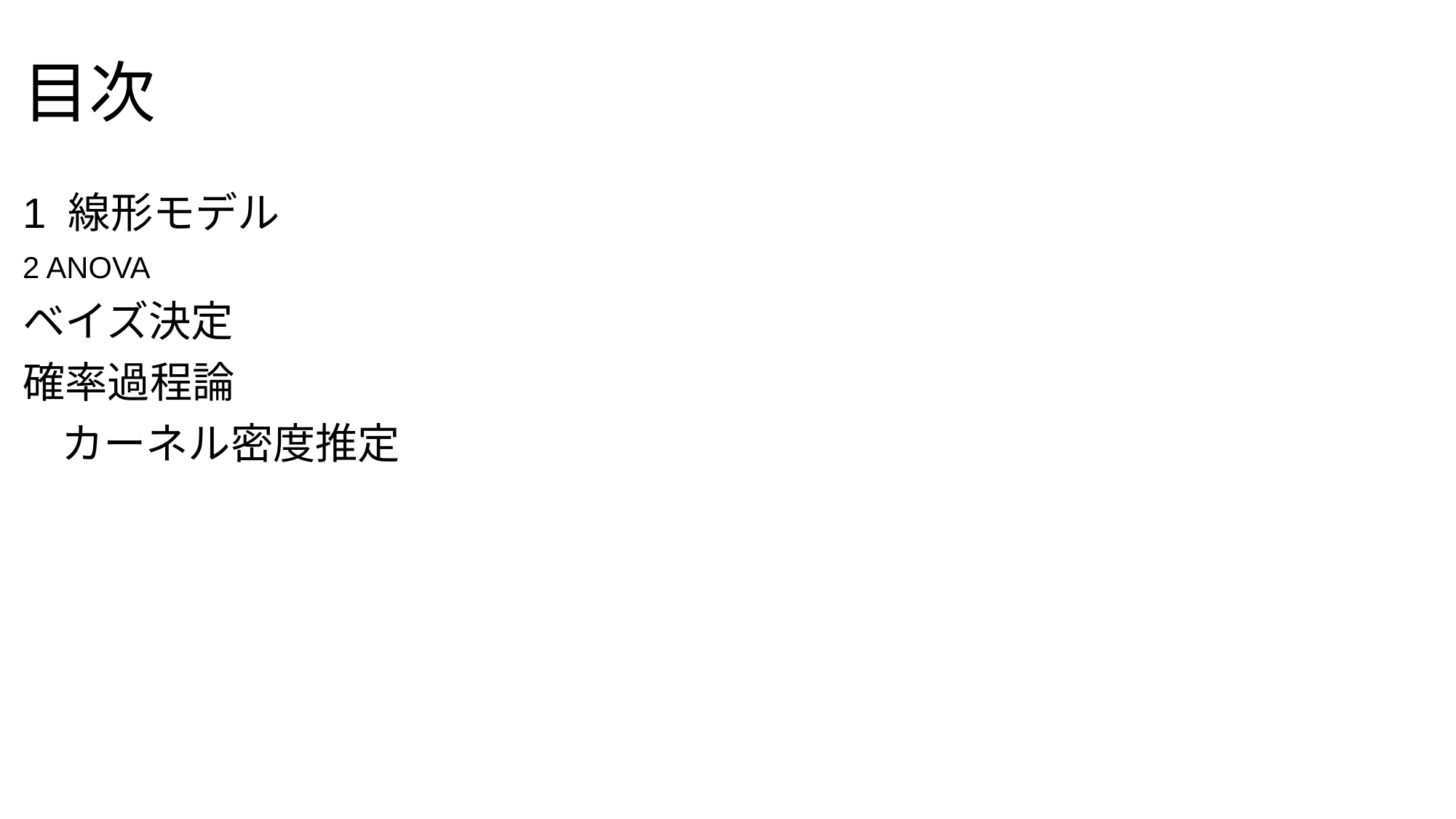

# 目次
1 線形モデル
2 ANOVA
ベイズ決定
確率過程論
   カーネル密度推定